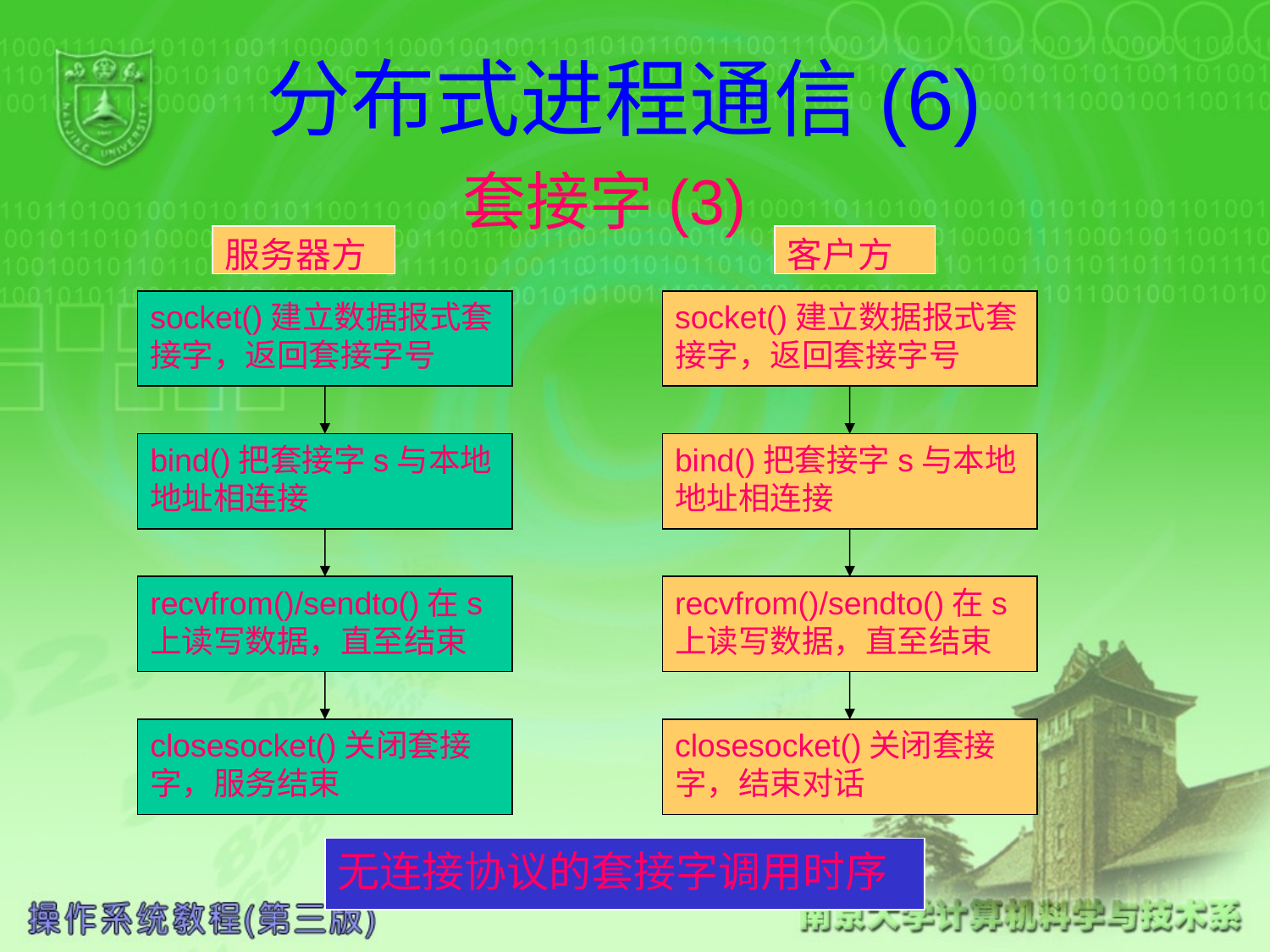

# 分布式进程通信(6) 套接字(3)
服务器方
客户方
socket()建立数据报式套接字，返回套接字号
socket()建立数据报式套接字，返回套接字号

bind()把套接字s与本地地址相连接
bind()把套接字s与本地地址相连接

recvfrom()/sendto()在s上读写数据，直至结束
recvfrom()/sendto()在s上读写数据，直至结束

closesocket()关闭套接字，服务结束
closesocket()关闭套接字，结束对话
无连接协议的套接字调用时序